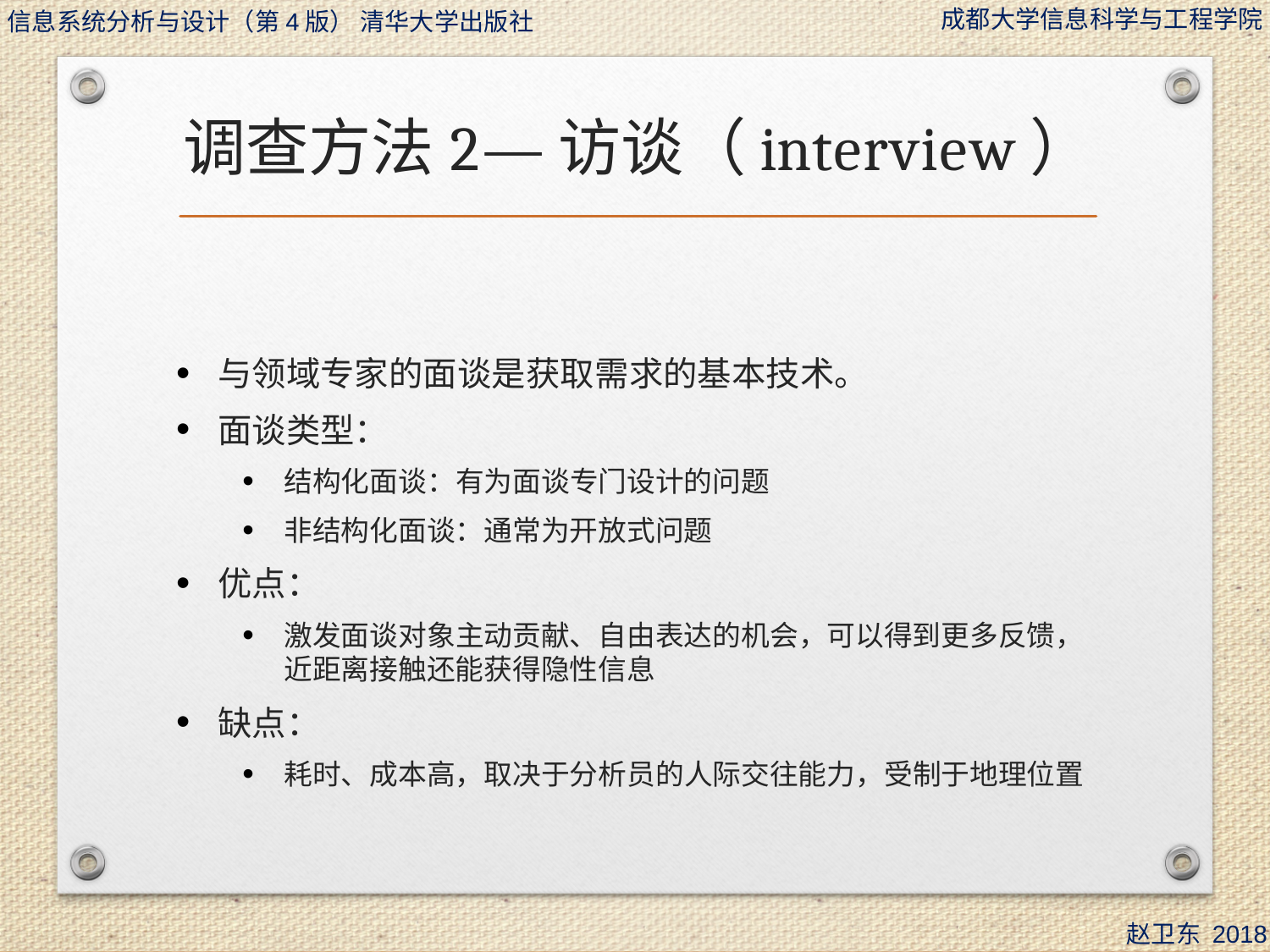

# 调查方法2—访谈（interview）
与领域专家的面谈是获取需求的基本技术。
面谈类型：
结构化面谈：有为面谈专门设计的问题
非结构化面谈：通常为开放式问题
优点：
激发面谈对象主动贡献、自由表达的机会，可以得到更多反馈，近距离接触还能获得隐性信息
缺点：
耗时、成本高，取决于分析员的人际交往能力，受制于地理位置